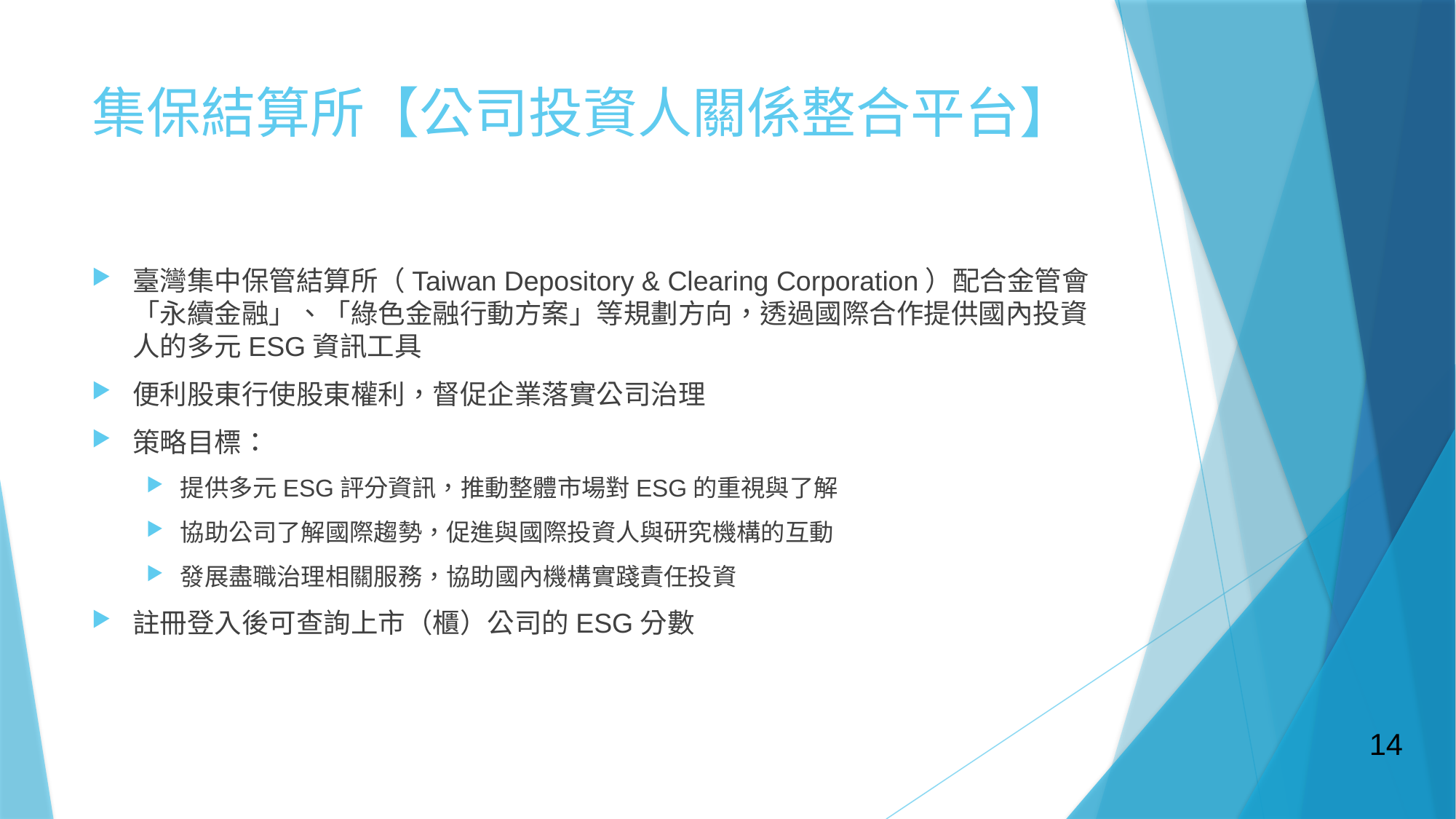

# 集保結算所【公司投資人關係整合平台】
臺灣集中保管結算所（Taiwan Depository & Clearing Corporation）配合金管會「永續金融」、「綠色金融行動方案」等規劃方向，透過國際合作提供國內投資人的多元ESG資訊工具
便利股東行使股東權利，督促企業落實公司治理
策略目標：
提供多元ESG評分資訊，推動整體市場對ESG的重視與了解
協助公司了解國際趨勢，促進與國際投資人與研究機構的互動
發展盡職治理相關服務，協助國內機構實踐責任投資
註冊登入後可查詢上市（櫃）公司的ESG分數

14